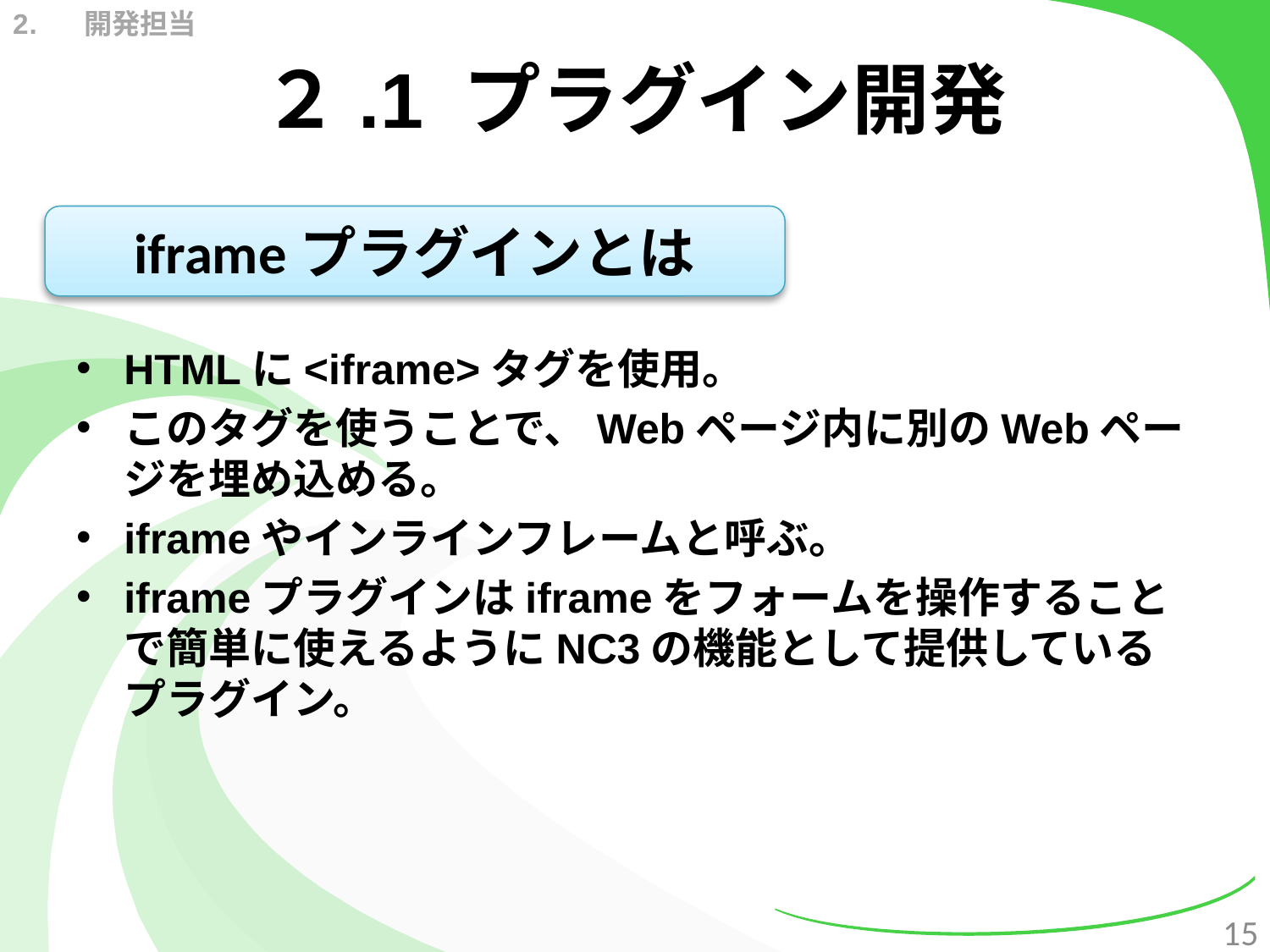

開発担当
# ２.1 プラグイン開発
iframeプラグインとは
HTMLに<iframe>タグを使用。
このタグを使うことで、Webページ内に別のWebページを埋め込める。
iframeやインラインフレームと呼ぶ。
iframeプラグインはiframeをフォームを操作することで簡単に使えるようにNC3の機能として提供しているプラグイン。
15